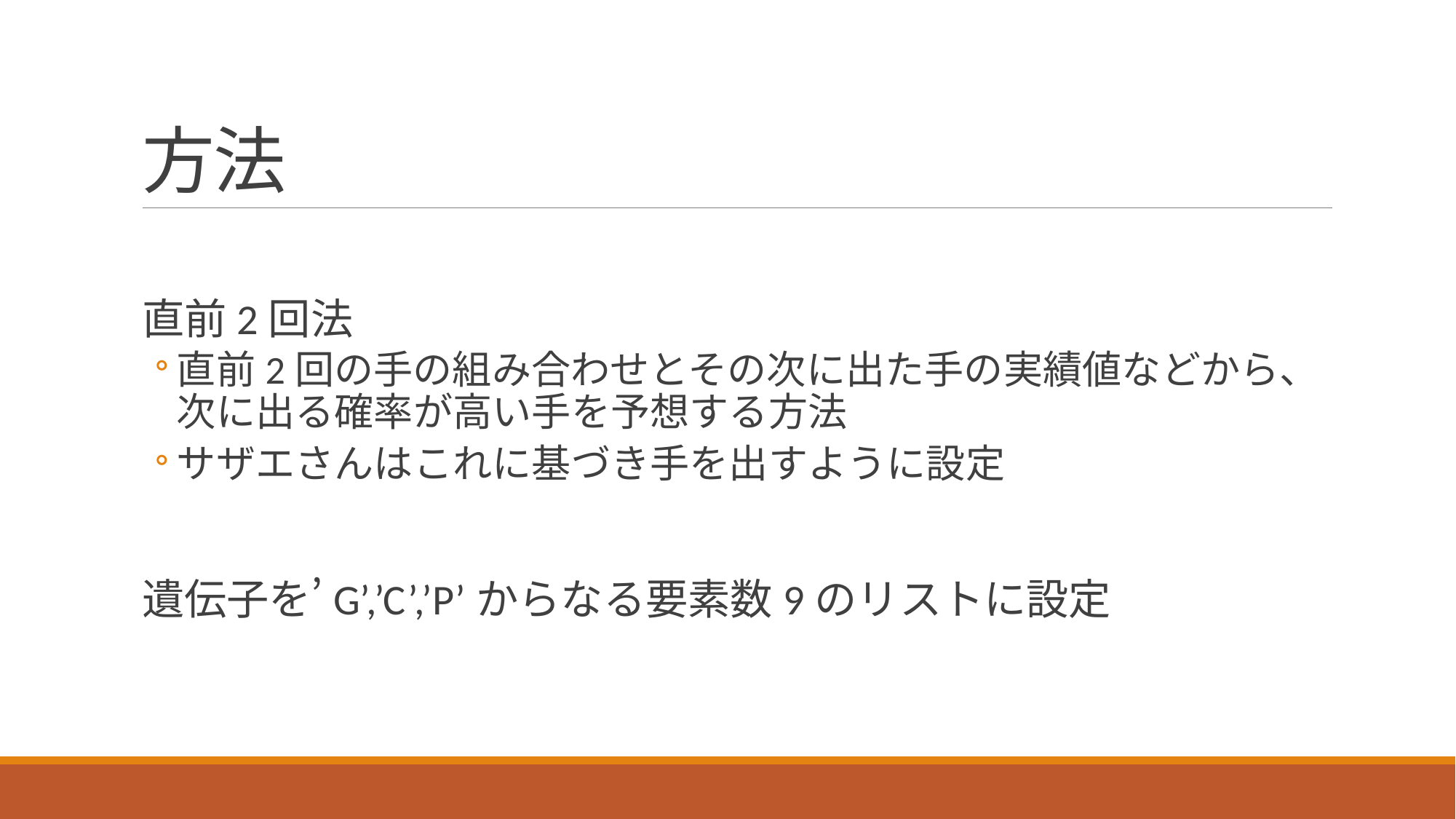

# 方法

直前2回法
直前2回の手の組み合わせとその次に出た手の実績値などから、次に出る確率が高い手を予想する方法
サザエさんはこれに基づき手を出すように設定

遺伝子を’G’,’C’,’P’からなる要素数9のリストに設定